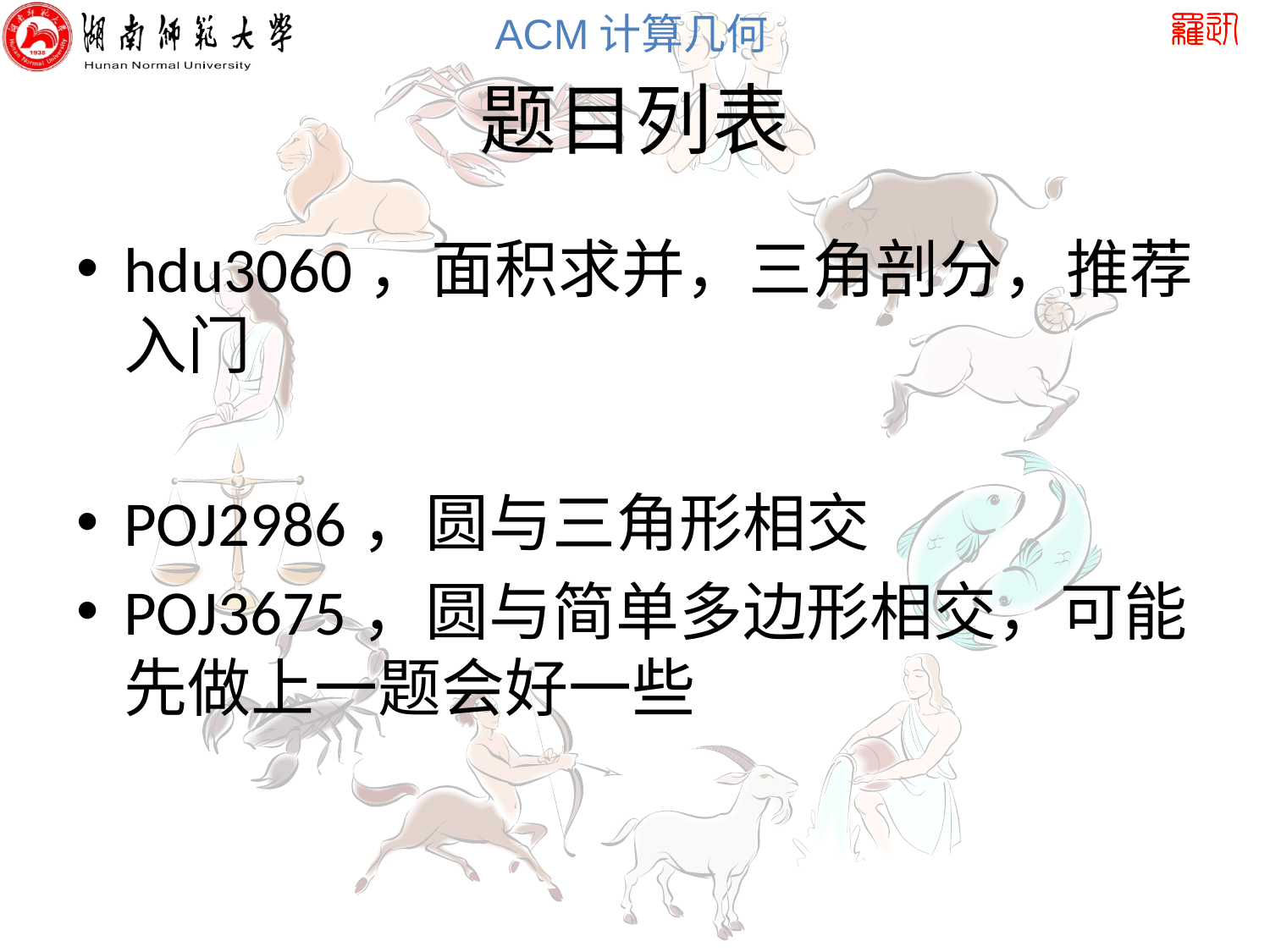

# 题目列表
hdu3060，面积求并，三角剖分，推荐入门

POJ2986，圆与三角形相交
POJ3675，圆与简单多边形相交，可能先做上一题会好一些